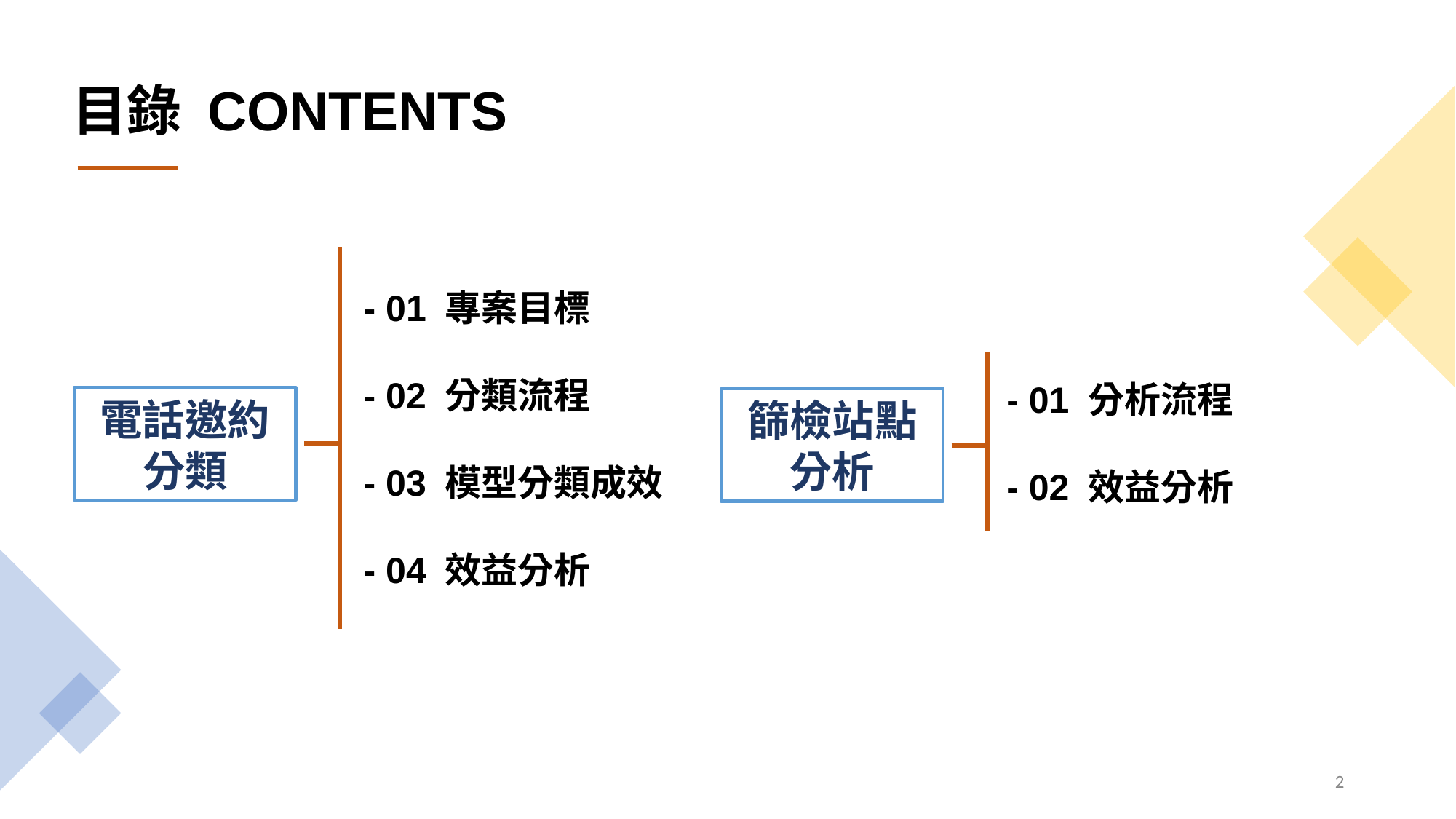

目錄 CONTENTS

- 01 專案目標

- 02 分類流程

- 03 模型分類成效

- 04 效益分析
- 01 分析流程

- 02 效益分析
電話邀約分類
篩檢站點分析

2